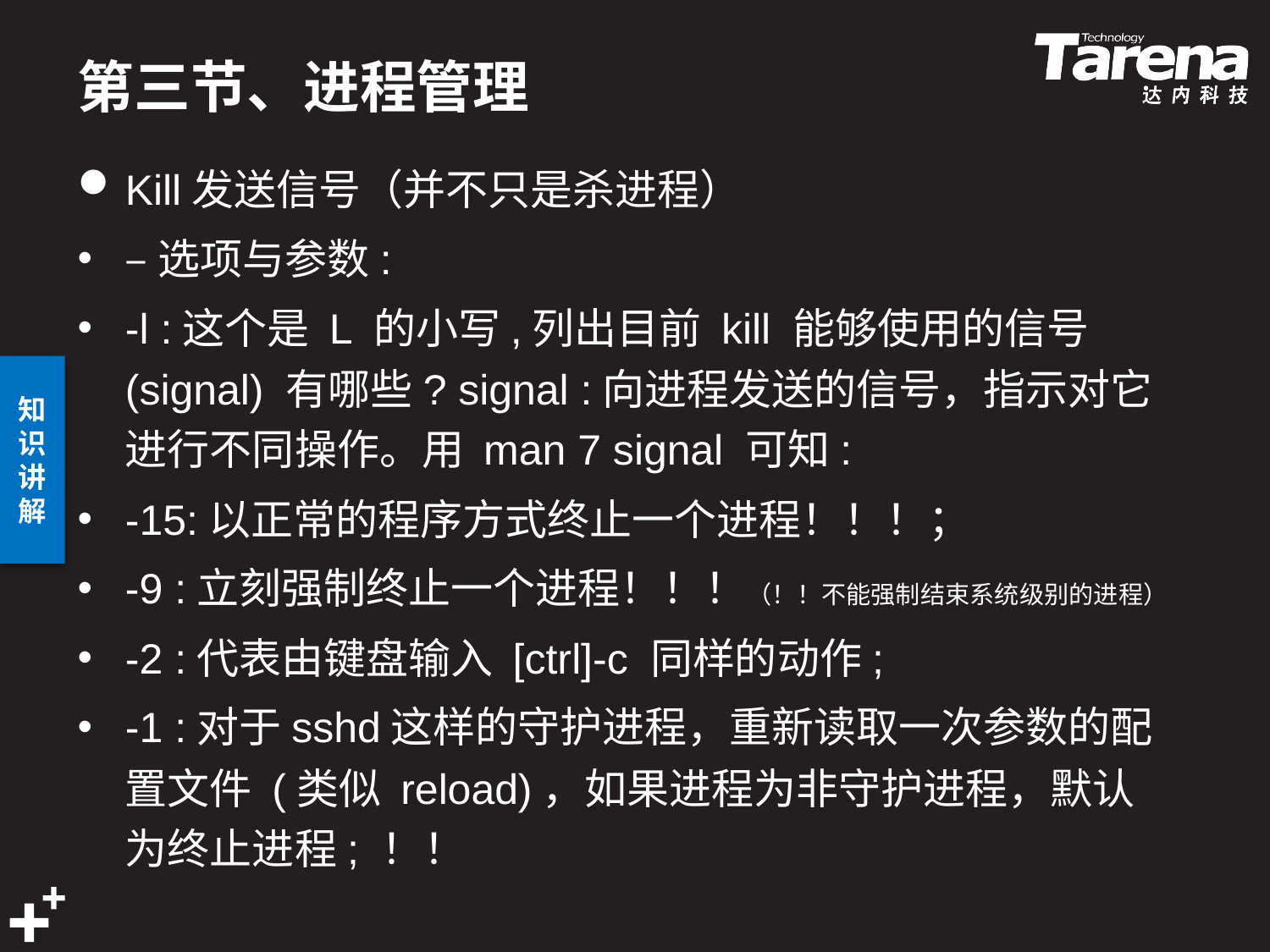

# 第三节、进程管理
Kill发送信号（并不只是杀进程）
–选项与参数:
-l :这个是 L 的小写,列出目前 kill 能够使用的信号 (signal) 有哪些? signal :向进程发送的信号，指示对它进行不同操作。用 man 7 signal 可知:
-15:以正常的程序方式终止一个进程！！！；
-9 :立刻强制终止一个进程！！！（！！不能强制结束系统级别的进程）
-2 :代表由键盘输入 [ctrl]-c 同样的动作;
-1 :对于sshd这样的守护进程，重新读取一次参数的配置文件 (类似 reload)，如果进程为非守护进程，默认为终止进程; ！！